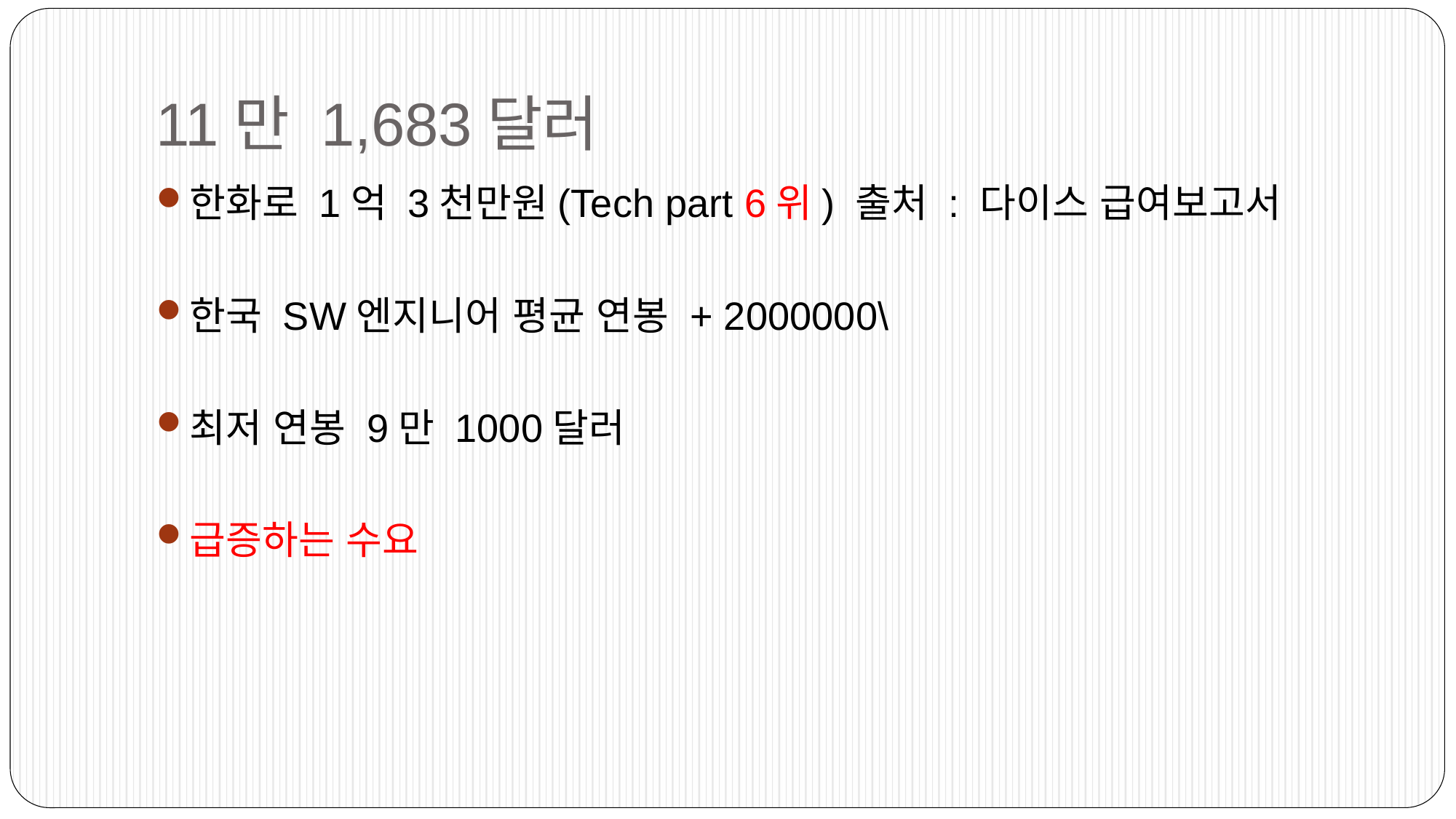

# 11만 1,683달러
한화로 1억 3천만원(Tech part 6위) 출처 : 다이스 급여보고서

한국 SW엔지니어 평균 연봉 + 2000000\

최저 연봉 9만 1000달러

급증하는 수요